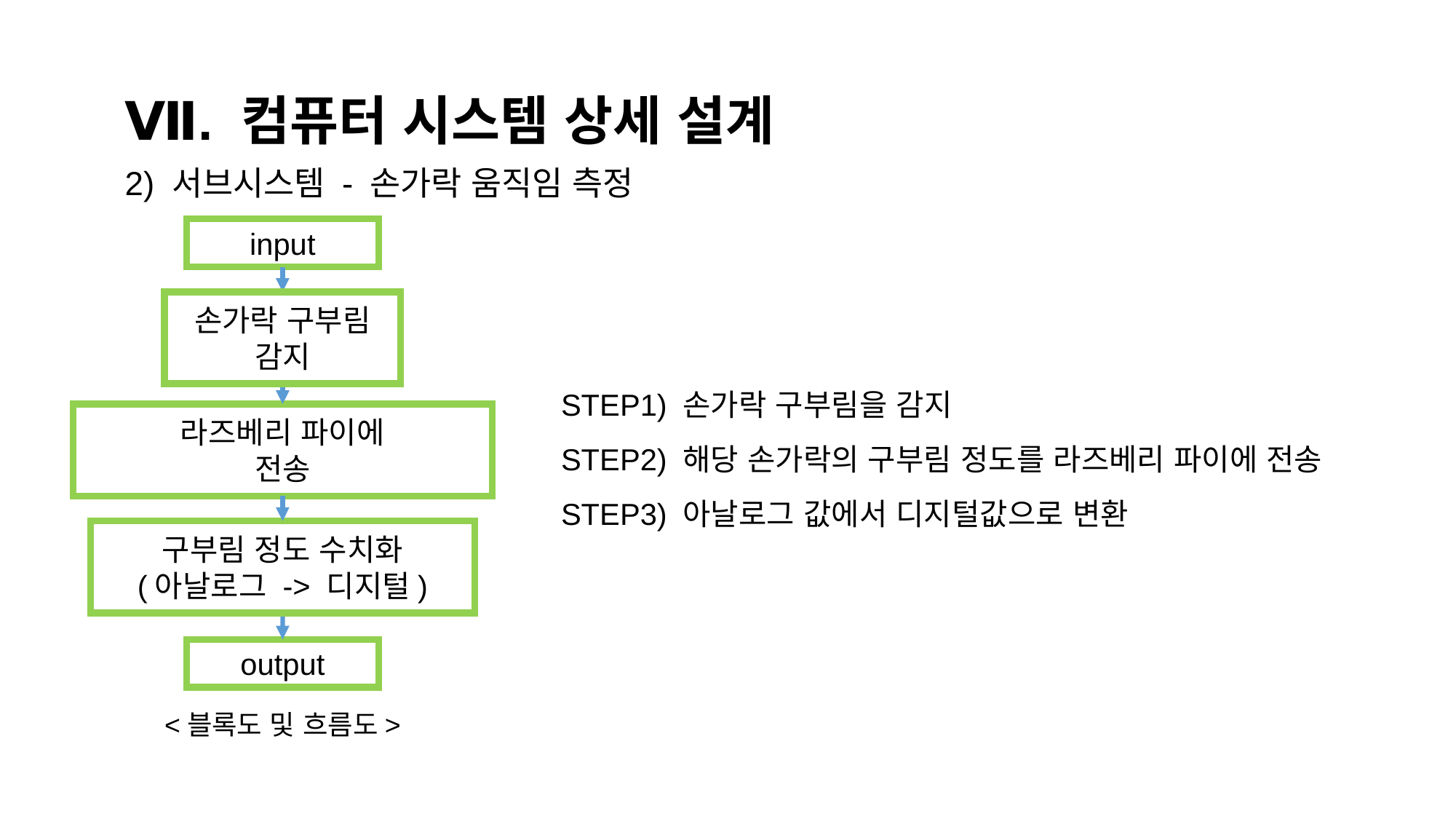

Ⅶ. 컴퓨터 시스템 상세 설계
2) 서브시스템 - 손가락 움직임 측정
input
라즈베리 파이에
전송
구부림 정도 수치화
(아날로그 -> 디지털)
output
<블록도 및 흐름도>
손가락 구부림
감지
STEP1) 손가락 구부림을 감지
STEP2) 해당 손가락의 구부림 정도를 라즈베리 파이에 전송 STEP3) 아날로그 값에서 디지털값으로 변환